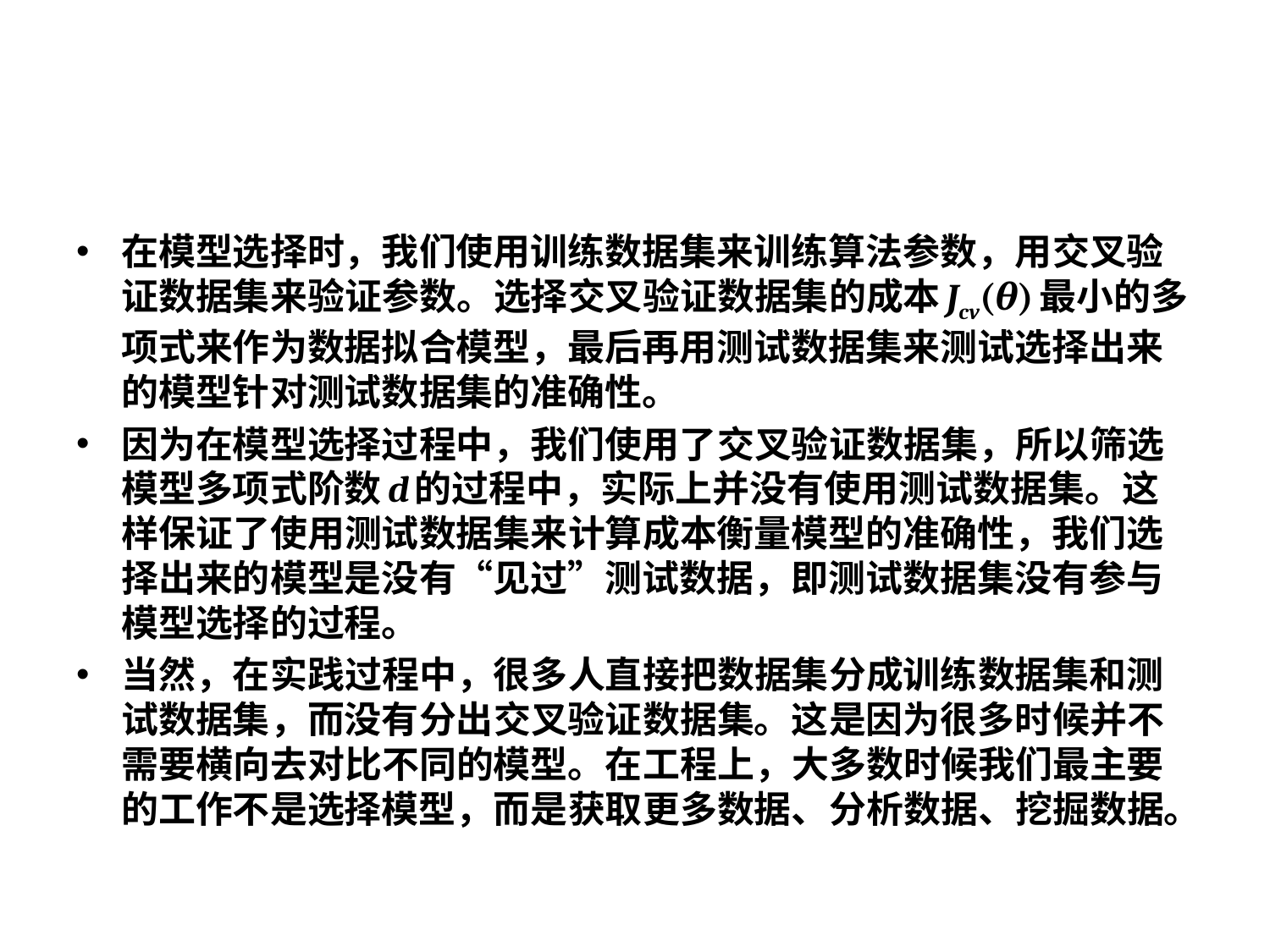

#
在模型选择时，我们使用训练数据集来训练算法参数，用交叉验证数据集来验证参数。选择交叉验证数据集的成本Jcv(θ)最小的多项式来作为数据拟合模型，最后再用测试数据集来测试选择出来的模型针对测试数据集的准确性。
因为在模型选择过程中，我们使用了交叉验证数据集，所以筛选模型多项式阶数d的过程中，实际上并没有使用测试数据集。这样保证了使用测试数据集来计算成本衡量模型的准确性，我们选择出来的模型是没有“见过”测试数据，即测试数据集没有参与模型选择的过程。
当然，在实践过程中，很多人直接把数据集分成训练数据集和测试数据集，而没有分出交叉验证数据集。这是因为很多时候并不需要横向去对比不同的模型。在工程上，大多数时候我们最主要的工作不是选择模型，而是获取更多数据、分析数据、挖掘数据。